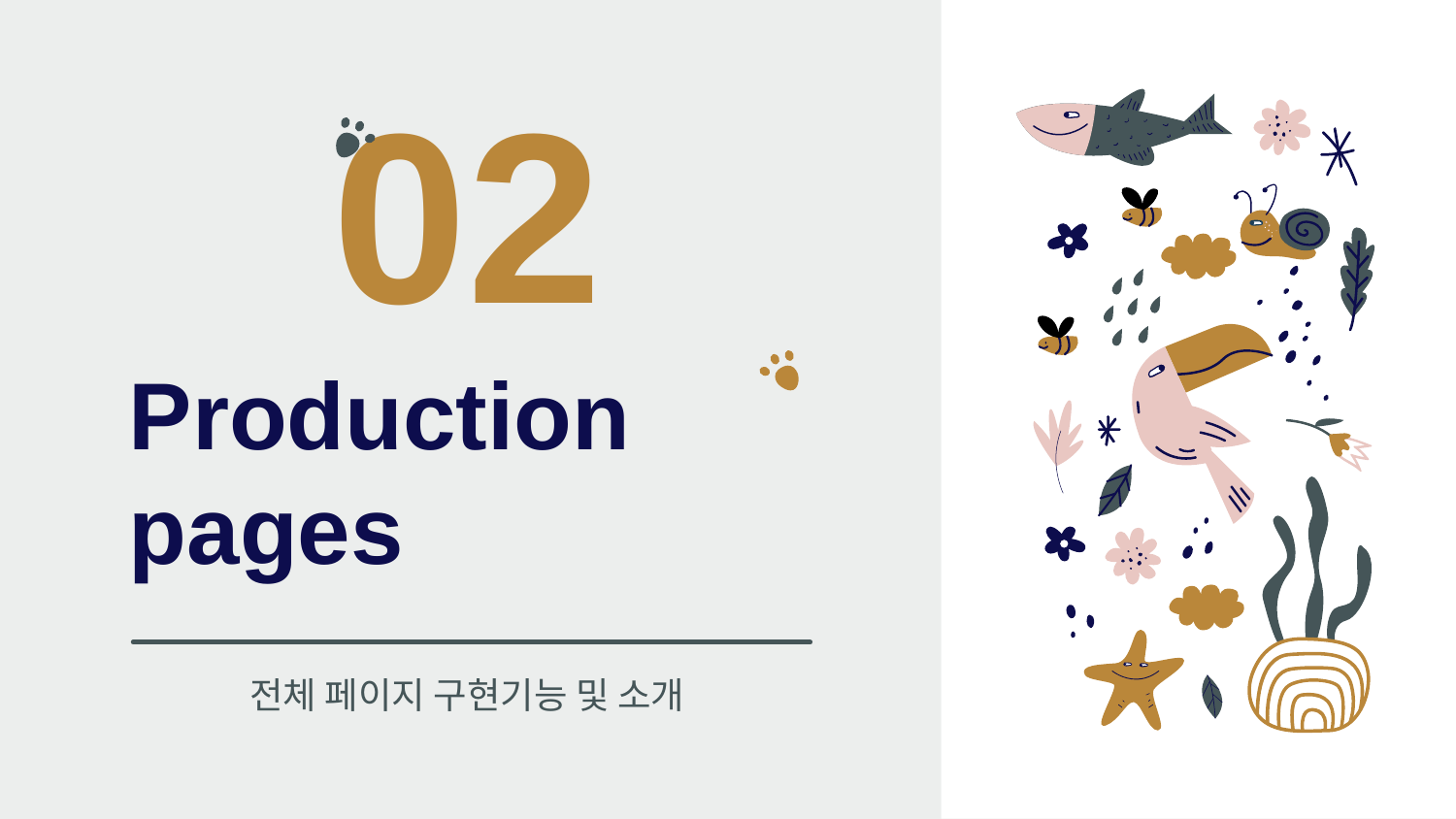

02

# Production pages

전체 페이지 구현기능 및 소개